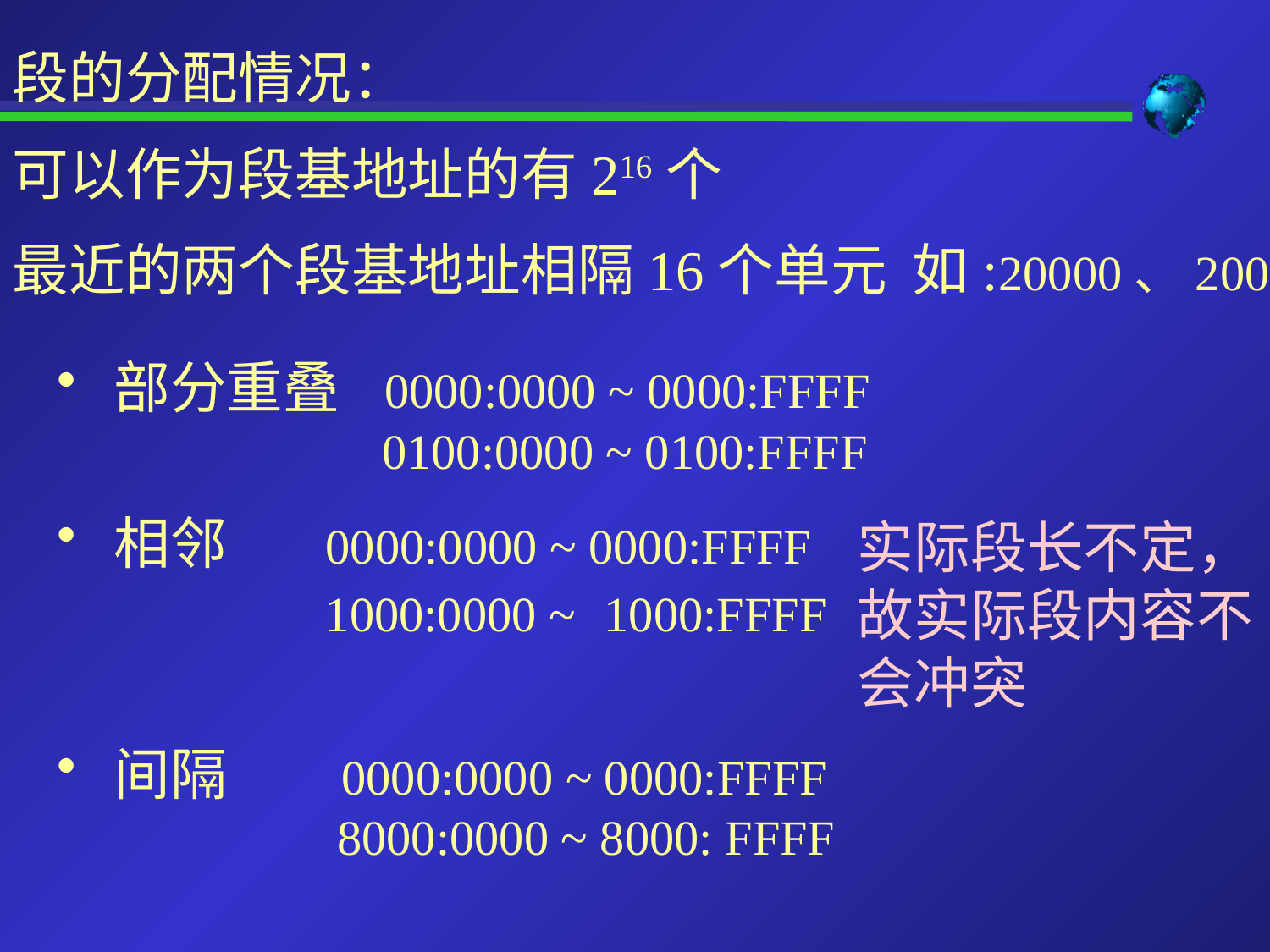

段的分配情况：
可以作为段基地址的有216个
最近的两个段基地址相隔16个单元  如:20000、20010
 部分重叠   0000:0000 ~ 0000:FFFF
                        0100:0000 ~ 0100:FFFF
 相邻       0000:0000 ~ 0000:FFFF
 	         1000:0000 ~  1000:FFFF
 间隔	0000:0000 ~ 0000:FFFF
	          8000:0000 ~ 8000: FFFF
实际段长不定，故实际段内容不会冲突
20